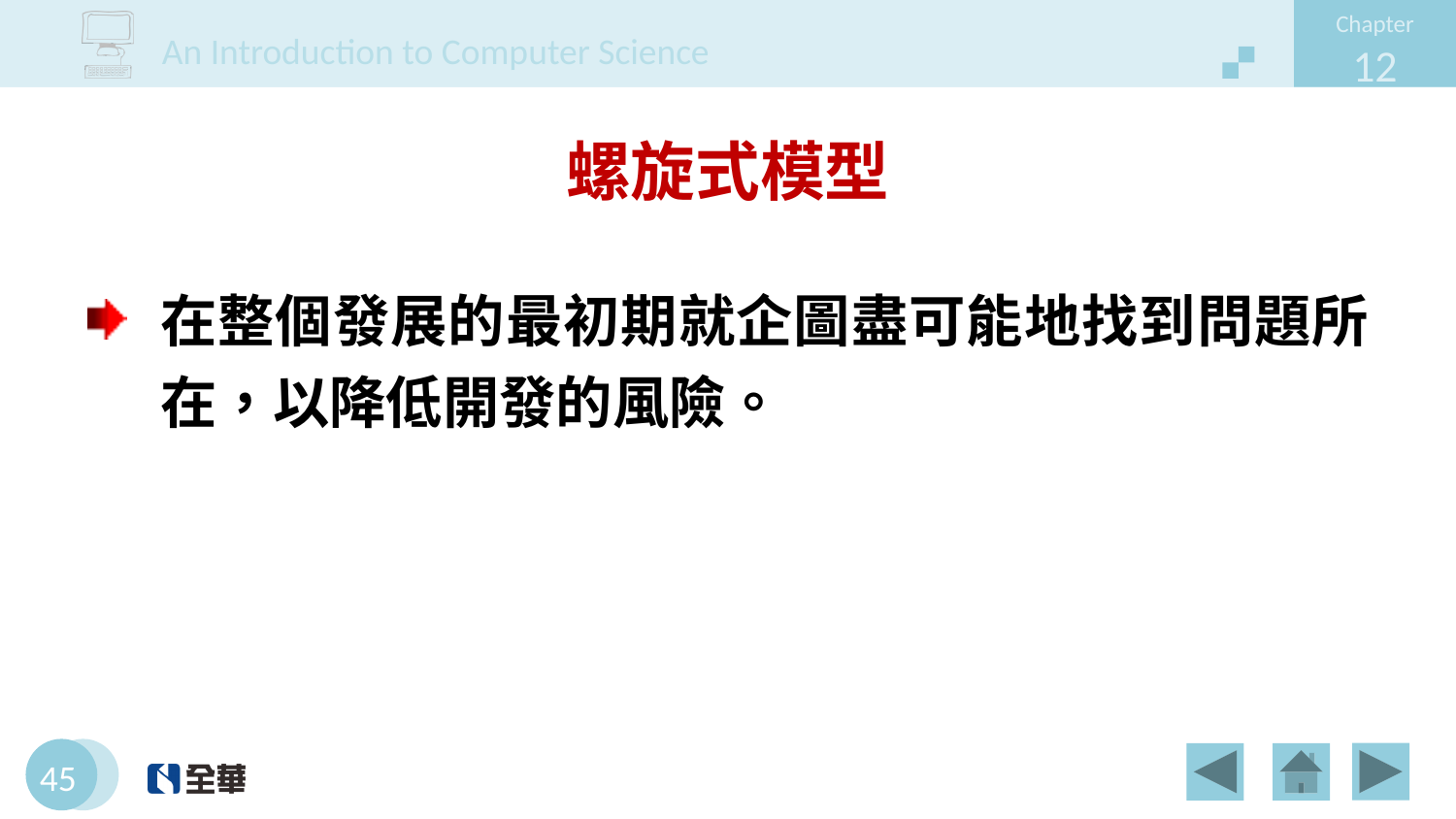

# 螺旋式模型
在整個發展的最初期就企圖盡可能地找到問題所在，以降低開發的風險。